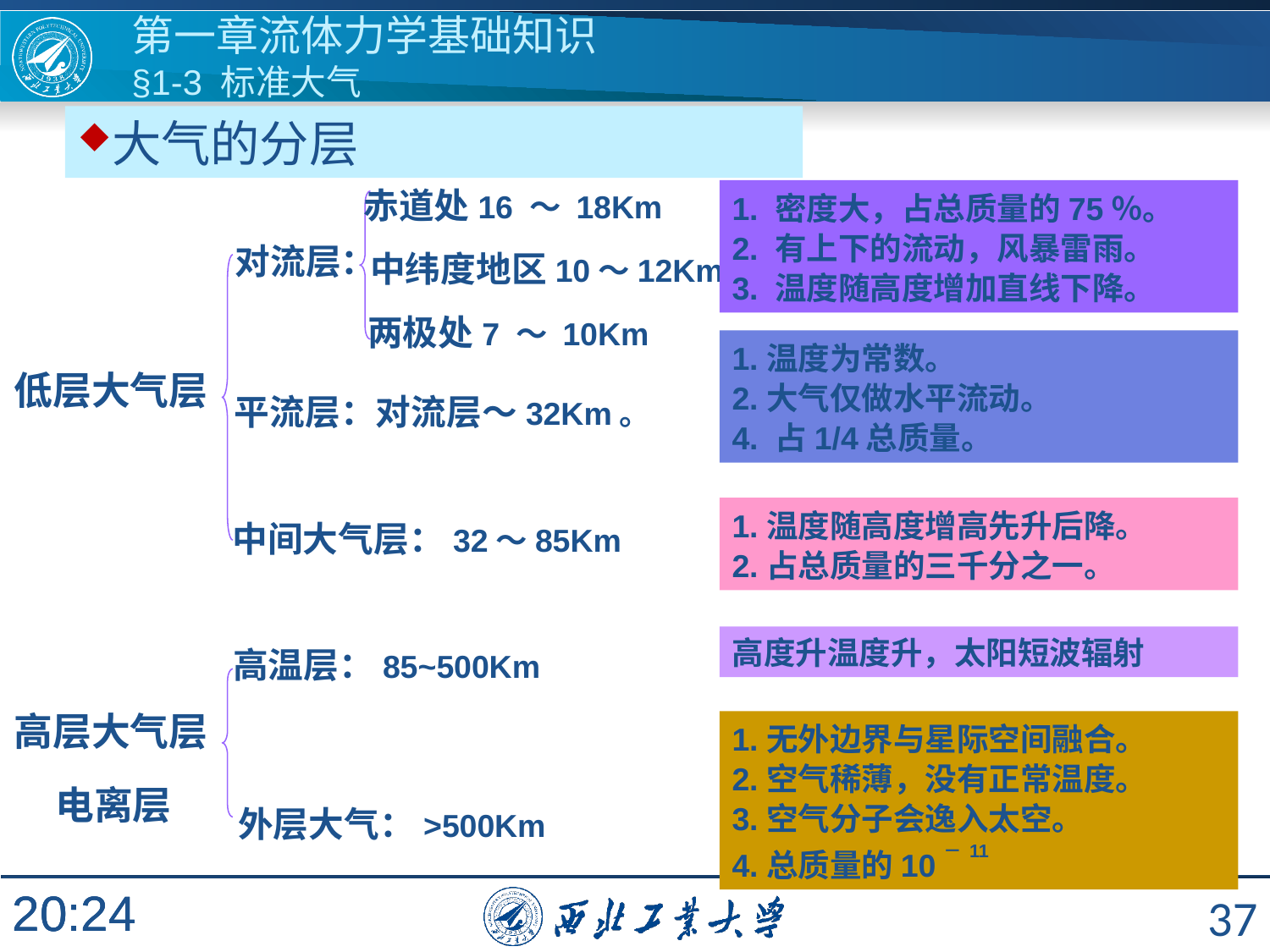

第一章流体力学基础知识
§1-3 标准大气
大气的分层
赤道处16 ～ 18Km
1. 密度大，占总质量的75％。
2. 有上下的流动，风暴雷雨。
3. 温度随高度增加直线下降。

对流层：
中纬度地区10～12Km

两极处7 ～ 10Km
1.温度为常数。
2.大气仅做水平流动。
4. 占1/4总质量。
低层大气层
平流层：对流层～32Km。
1.温度随高度增高先升后降。
2.占总质量的三千分之一。
中间大气层：32～85Km
高度升温度升，太阳短波辐射
高温层：85~500Km

高层大气层

1.无外边界与星际空间融合。
2.空气稀薄，没有正常温度。
3.空气分子会逸入太空。
4.总质量的10－11
电离层
外层大气：>500Km
37